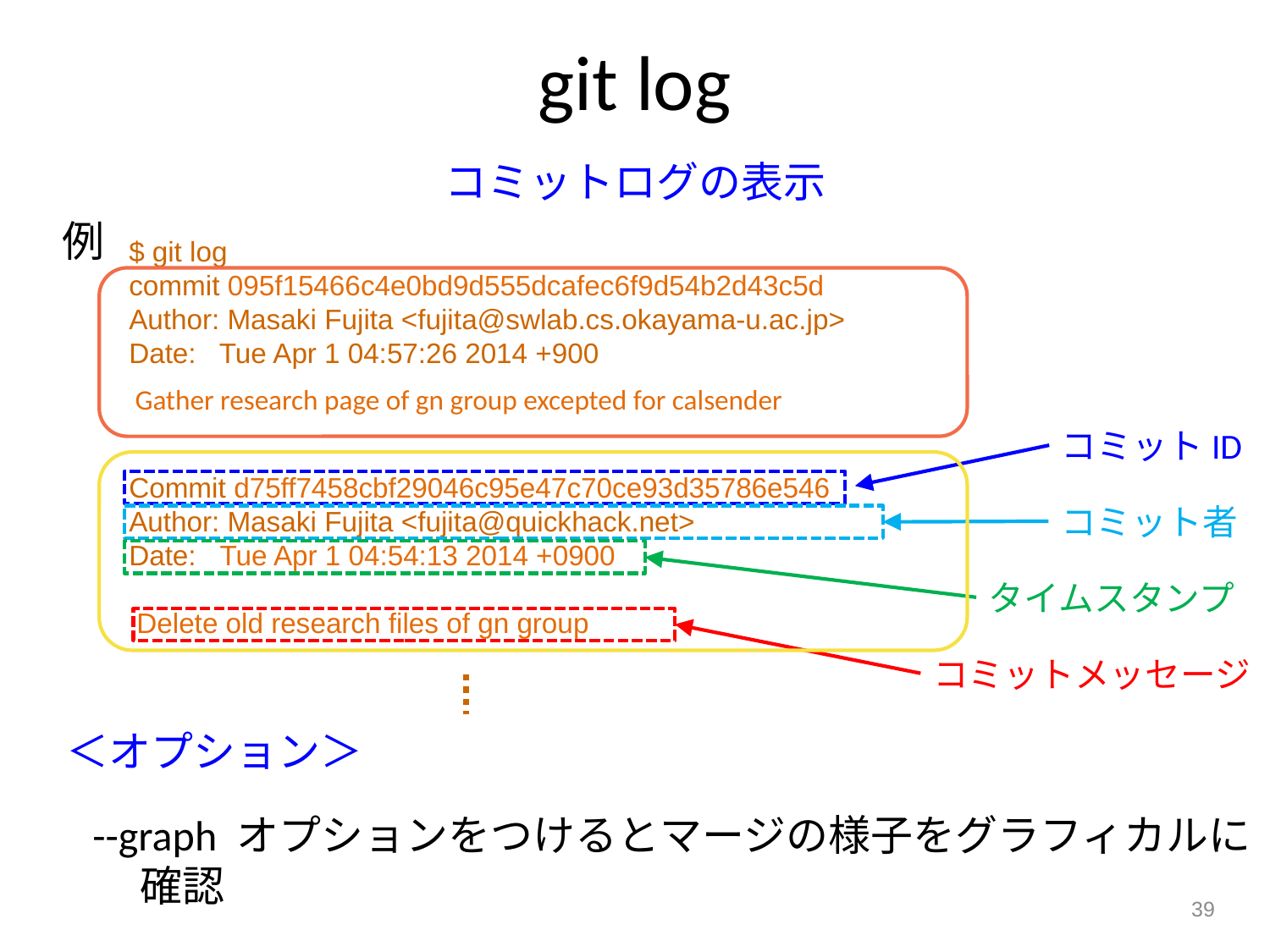

# git log
コミットログの表示
例
$ git log
commit 095f15466c4e0bd9d555dcafec6f9d54b2d43c5d
Author: Masaki Fujita <fujita@swlab.cs.okayama-u.ac.jp>
Date:   Tue Apr 1 04:57:26 2014 +900

Commit d75ff7458cbf29046c95e47c70ce93d35786e546
Author: Masaki Fujita <fujita@quickhack.net>
Date:   Tue Apr 1 04:54:13 2014 +0900

 Delete old research files of gn group

Gather research page of gn group excepted for calsender
コミットID

コミット者

タイムスタンプ

コミットメッセージ
＜オプション＞
--graph オプションをつけるとマージの様子をグラフィカルに確認
39